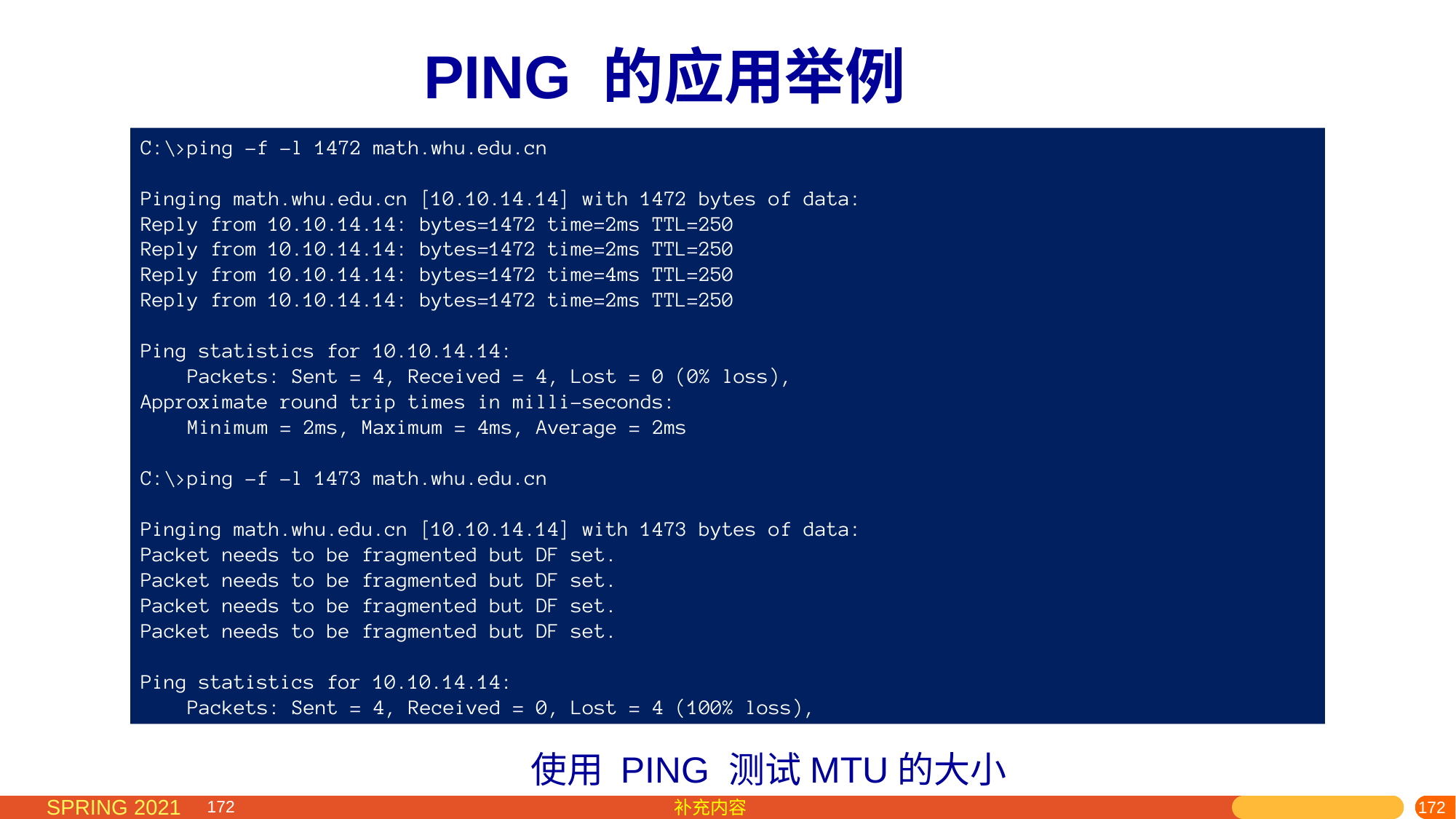

PING 的应用举例
C:\>ping -f -l 1472 math.whu.edu.cn

Pinging math.whu.edu.cn [10.10.14.14] with 1472 bytes of data:
Reply from 10.10.14.14: bytes=1472 time=2ms TTL=250
Reply from 10.10.14.14: bytes=1472 time=2ms TTL=250
Reply from 10.10.14.14: bytes=1472 time=4ms TTL=250
Reply from 10.10.14.14: bytes=1472 time=2ms TTL=250

Ping statistics for 10.10.14.14:
    Packets: Sent = 4, Received = 4, Lost = 0 (0% loss),
Approximate round trip times in milli-seconds:
    Minimum = 2ms, Maximum = 4ms, Average = 2ms

C:\>ping -f -l 1473 math.whu.edu.cn

Pinging math.whu.edu.cn [10.10.14.14] with 1473 bytes of data:
Packet needs to be fragmented but DF set.
Packet needs to be fragmented but DF set.
Packet needs to be fragmented but DF set.
Packet needs to be fragmented but DF set.

Ping statistics for 10.10.14.14:
    Packets: Sent = 4, Received = 0, Lost = 4 (100% loss),
使用 PING 测试MTU的大小